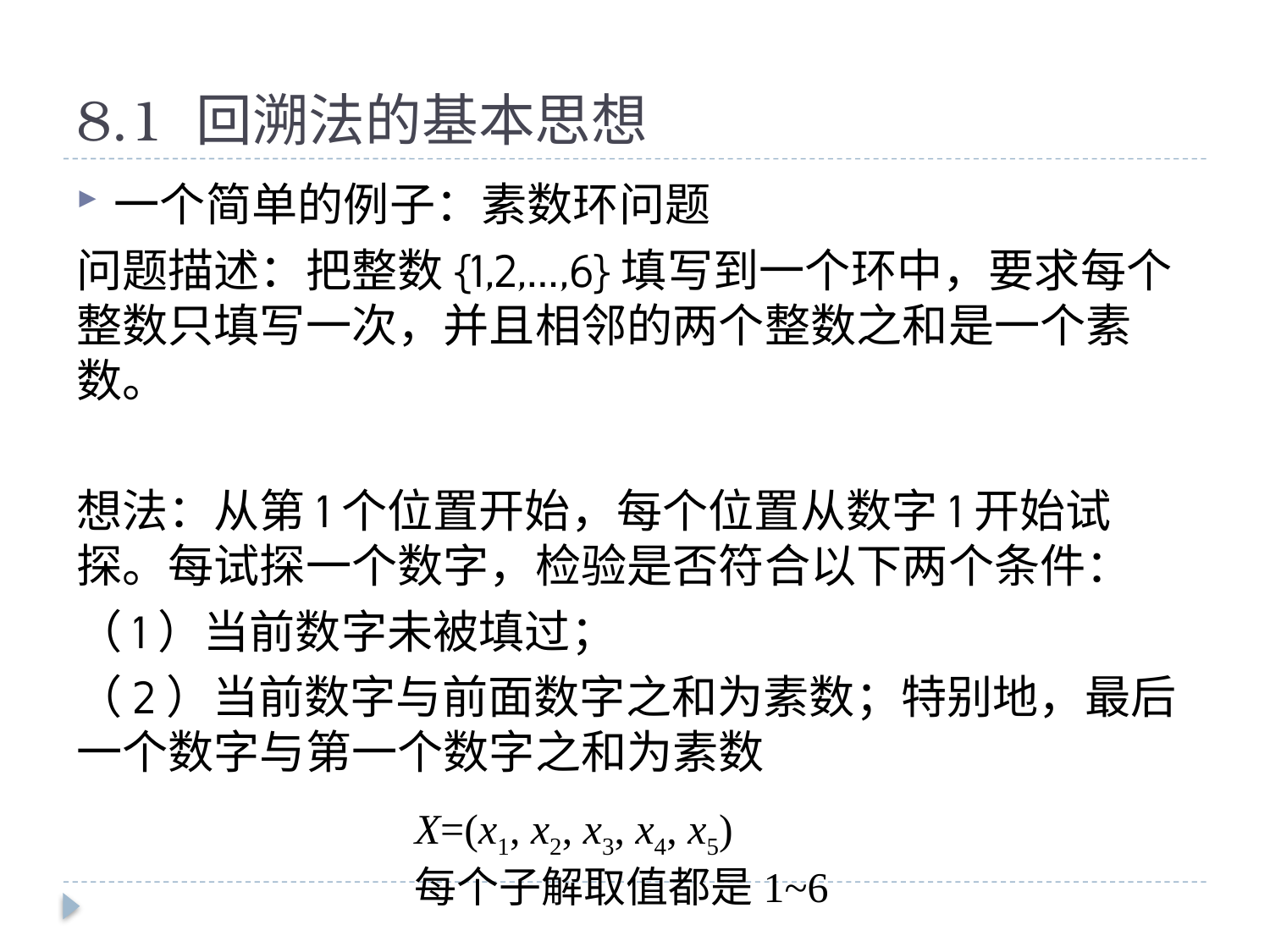

# 8.1 回溯法的基本思想
一个简单的例子：素数环问题
问题描述：把整数{1,2,…,6}填写到一个环中，要求每个整数只填写一次，并且相邻的两个整数之和是一个素数。

想法：从第1个位置开始，每个位置从数字1开始试探。每试探一个数字，检验是否符合以下两个条件：
（1）当前数字未被填过；
（2）当前数字与前面数字之和为素数；特别地，最后一个数字与第一个数字之和为素数
X=(x1, x2, x3, x4, x5)
每个子解取值都是1~6